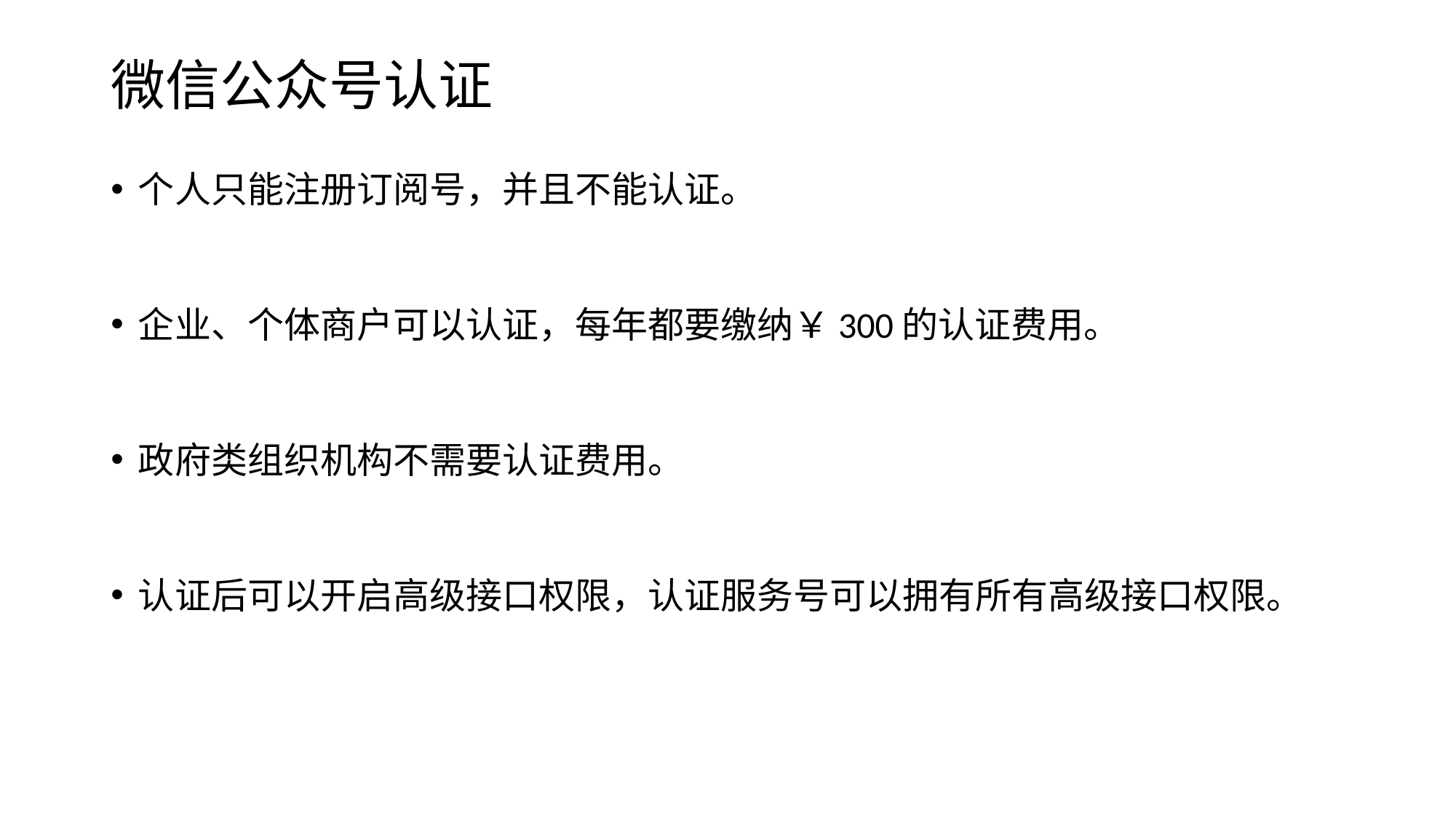

# 微信公众号认证
个人只能注册订阅号，并且不能认证。

企业、个体商户可以认证，每年都要缴纳￥300的认证费用。

政府类组织机构不需要认证费用。

认证后可以开启高级接口权限，认证服务号可以拥有所有高级接口权限。